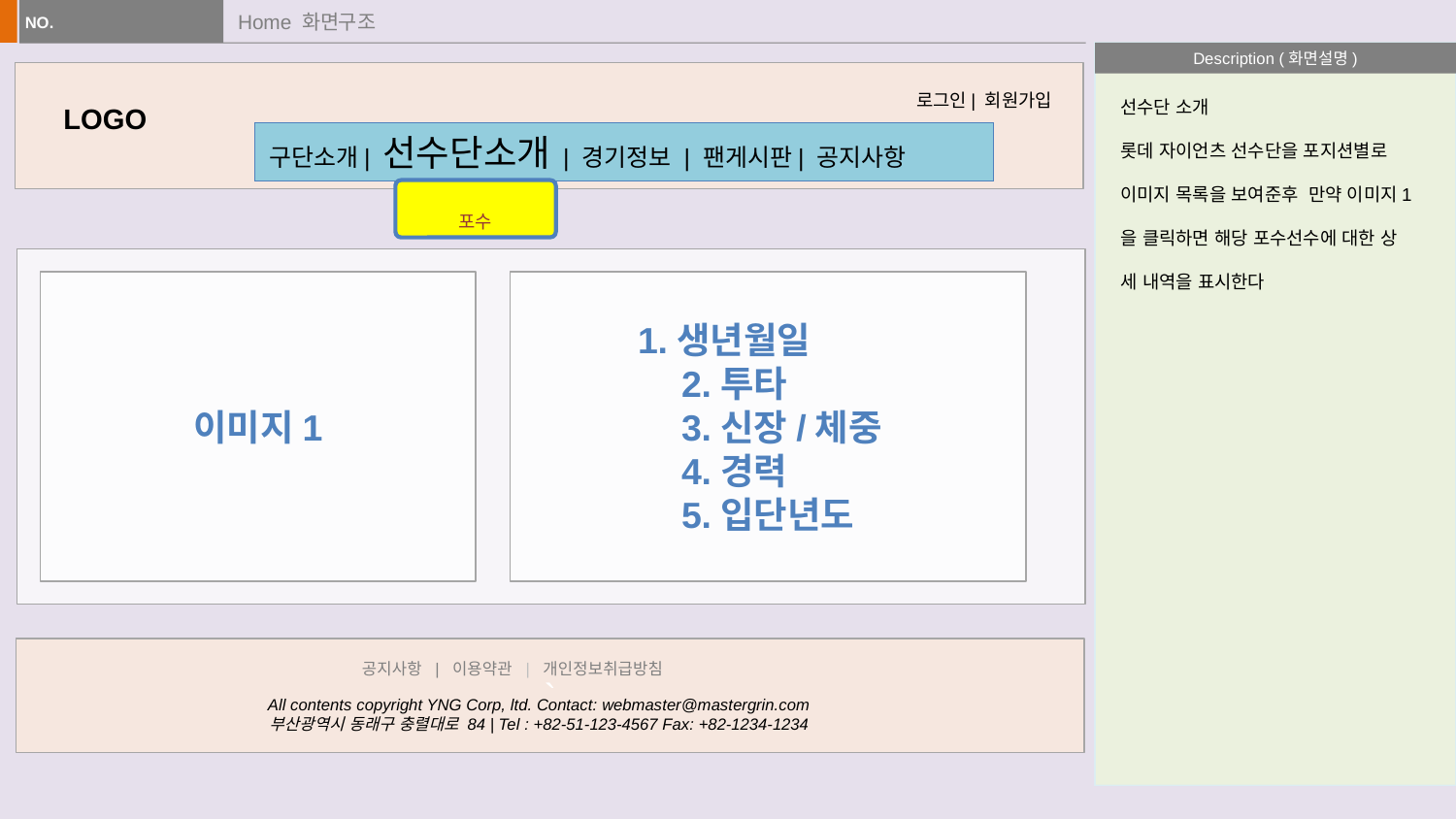

# Home 화면구조

로그인| 회원가입
선수단 소개

롯데 자이언츠 선수단을 포지션별로

이미지 목록을 보여준후  만약 이미지1

을 클릭하면 해당 포수선수에 대한 상

세 내역을 표시한다
LOGO
구단소개| 선수단소개 | 경기정보 | 팬게시판| 공지사항

포수

이미지1

          1.생년월일
	2.투타
	3.신장/체중
	4.경력
	5.입단년도

`
공지사항  |  이용약관  |  개인정보취급방침
All contents copyright YNG Corp, ltd. Contact: webmaster@mastergrin.com
부산광역시 동래구 충렬대로 84 | Tel : +82-51-123-4567 Fax: +82-1234-1234